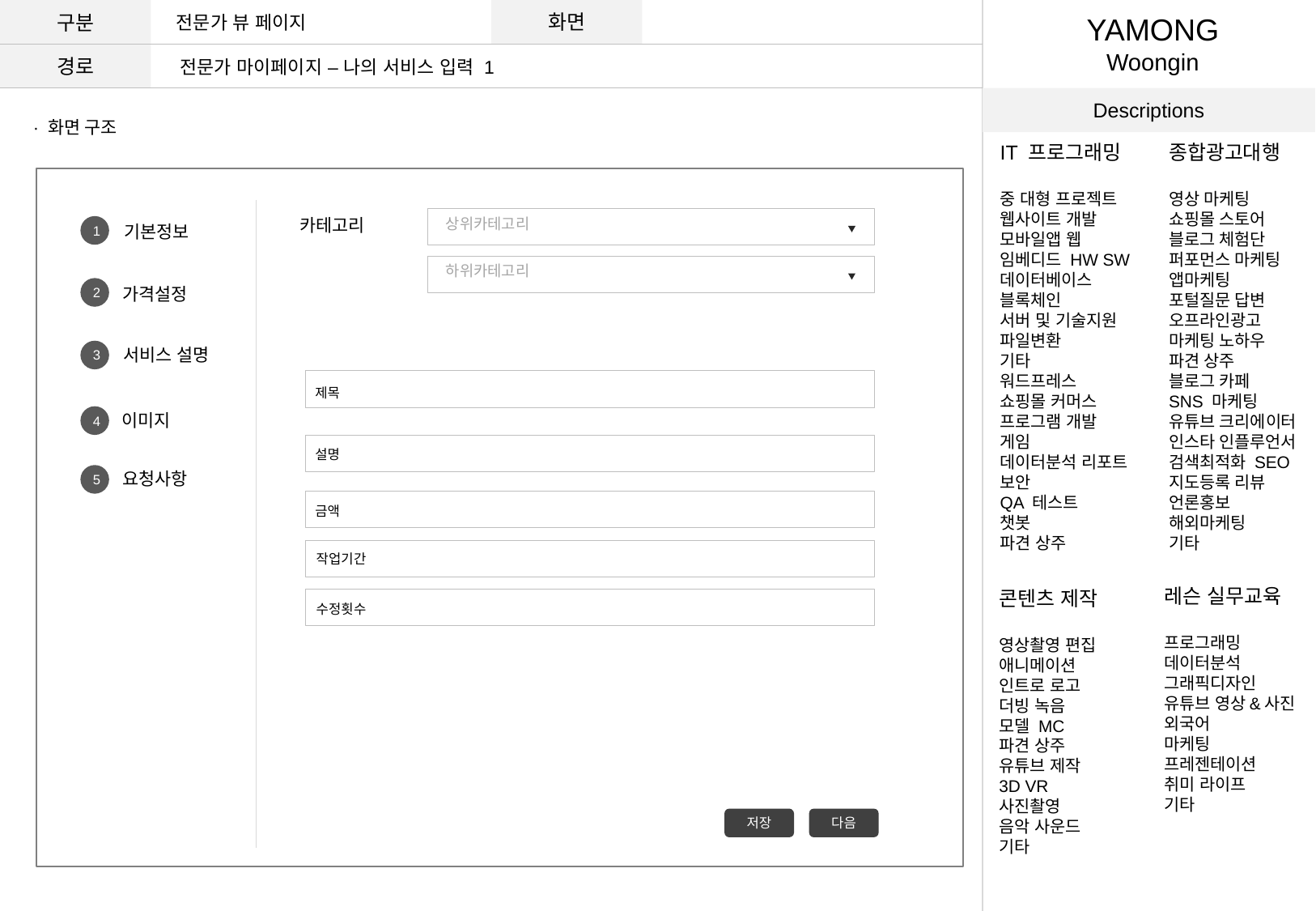

구분
화면
전문가 뷰 페이지
YAMONG
Woongin
경로
전문가 마이페이지 – 나의 서비스 입력 1
Descriptions
· 화면 구조
IT 프로그래밍

중 대형 프로젝트
웹사이트 개발
모바일앱 웹
임베디드 HW SW
데이터베이스
블록체인
서버 및 기술지원
파일변환
기타
워드프레스
쇼핑몰 커머스
프로그램 개발
게임
데이터분석 리포트
보안
QA 테스트
챗봇
파견 상주
종합광고대행

영상 마케팅
쇼핑몰 스토어
블로그 체험단
퍼포먼스 마케팅
앱마케팅
포털질문 답변
오프라인광고
마케팅 노하우
파견 상주
블로그 카페
SNS 마케팅
유튜브 크리에이터
인스타 인플루언서
검색최적화 SEO
지도등록 리뷰
언론홍보
해외마케팅
기타

카테고리
상위카테고리

기본정보
1

하위카테고리

가격설정
2
서비스 설명
3

제목
이미지
4

설명
요청사항
5

금액

작업기간
레슨 실무교육

프로그래밍
데이터분석
그래픽디자인
유튜브 영상&사진
외국어
마케팅
프레젠테이션
취미 라이프
기타
콘텐츠 제작

영상촬영 편집
애니메이션
인트로 로고
더빙 녹음
모델 MC
파견 상주
유튜브 제작
3D VR
사진촬영
음악 사운드
기타

수정횟수
저장
다음